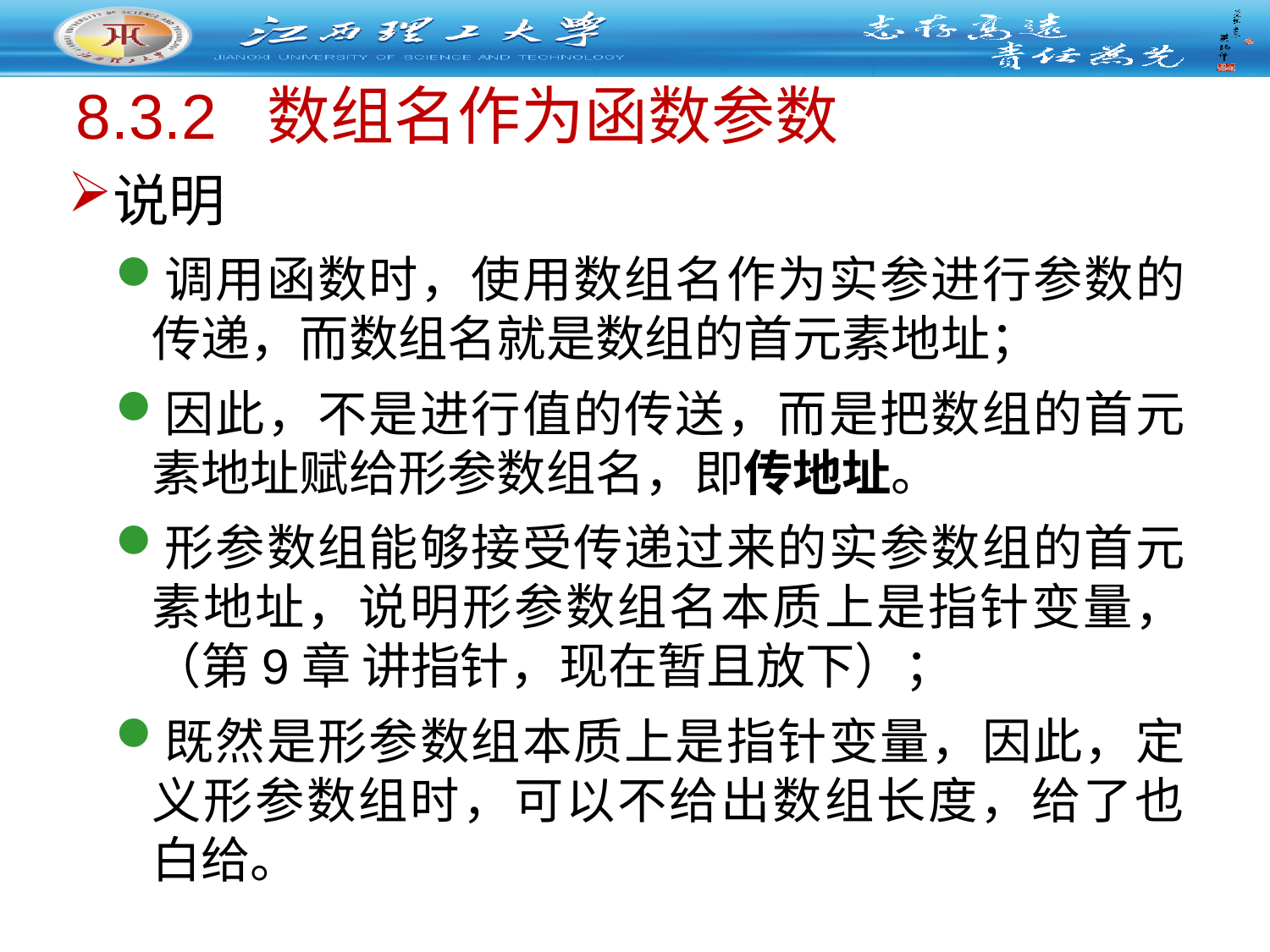

8.3.2  数组名作为函数参数
说明
调用函数时，使用数组名作为实参进行参数的传递，而数组名就是数组的首元素地址；
因此，不是进行值的传送，而是把数组的首元素地址赋给形参数组名，即传地址。
形参数组能够接受传递过来的实参数组的首元素地址，说明形参数组名本质上是指针变量，（第9章 讲指针，现在暂且放下）；
既然是形参数组本质上是指针变量，因此，定义形参数组时，可以不给出数组长度，给了也白给。